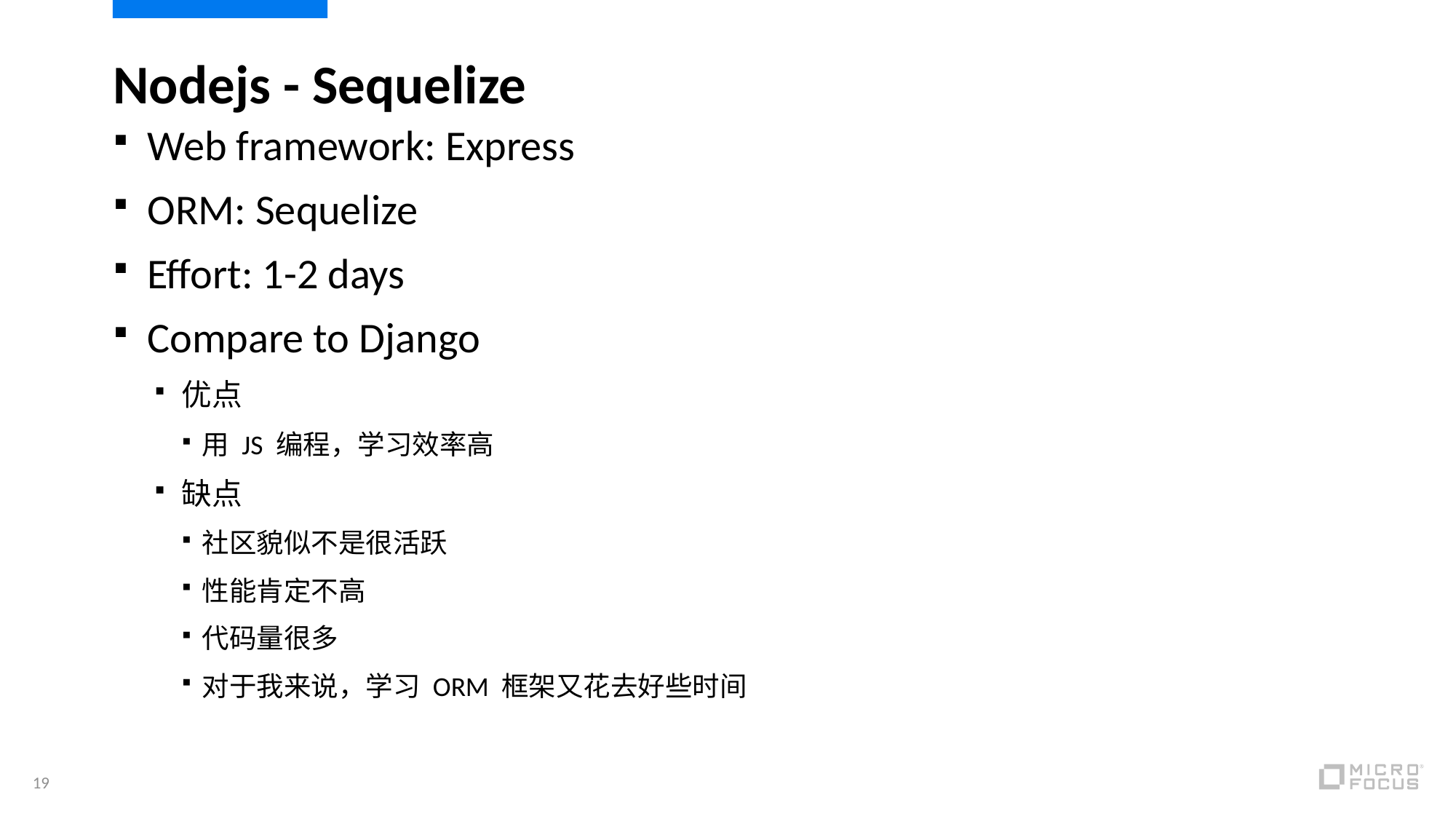

# Nodejs - Sequelize
Web framework: Express
ORM: Sequelize
Effort: 1-2 days
Compare to Django
优点
用 JS 编程，学习效率高
缺点
社区貌似不是很活跃
性能肯定不高
代码量很多
对于我来说，学习 ORM 框架又花去好些时间

19